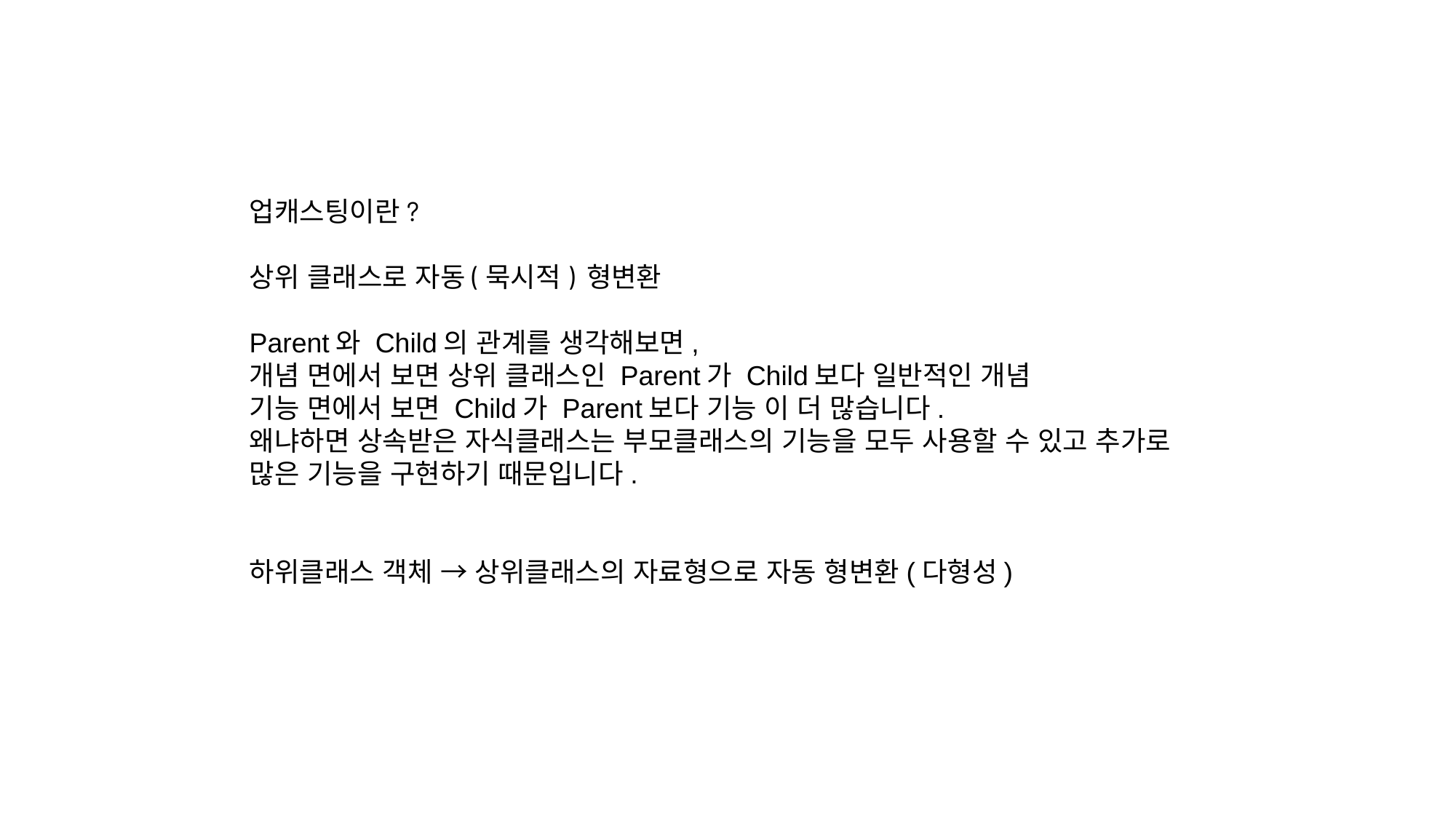

업캐스팅이란?

상위 클래스로 자동(묵시적) 형변환

Parent와 Child의 관계를 생각해보면,
개념 면에서 보면 상위 클래스인 Parent가 Child보다 일반적인 개념
기능 면에서 보면 Child가 Parent보다 기능 이 더 많습니다.
왜냐하면 상속받은 자식클래스는 부모클래스의 기능을 모두 사용할 수 있고 추가로 많은 기능을 구현하기 때문입니다.

하위클래스 객체 → 상위클래스의 자료형으로 자동 형변환(다형성)